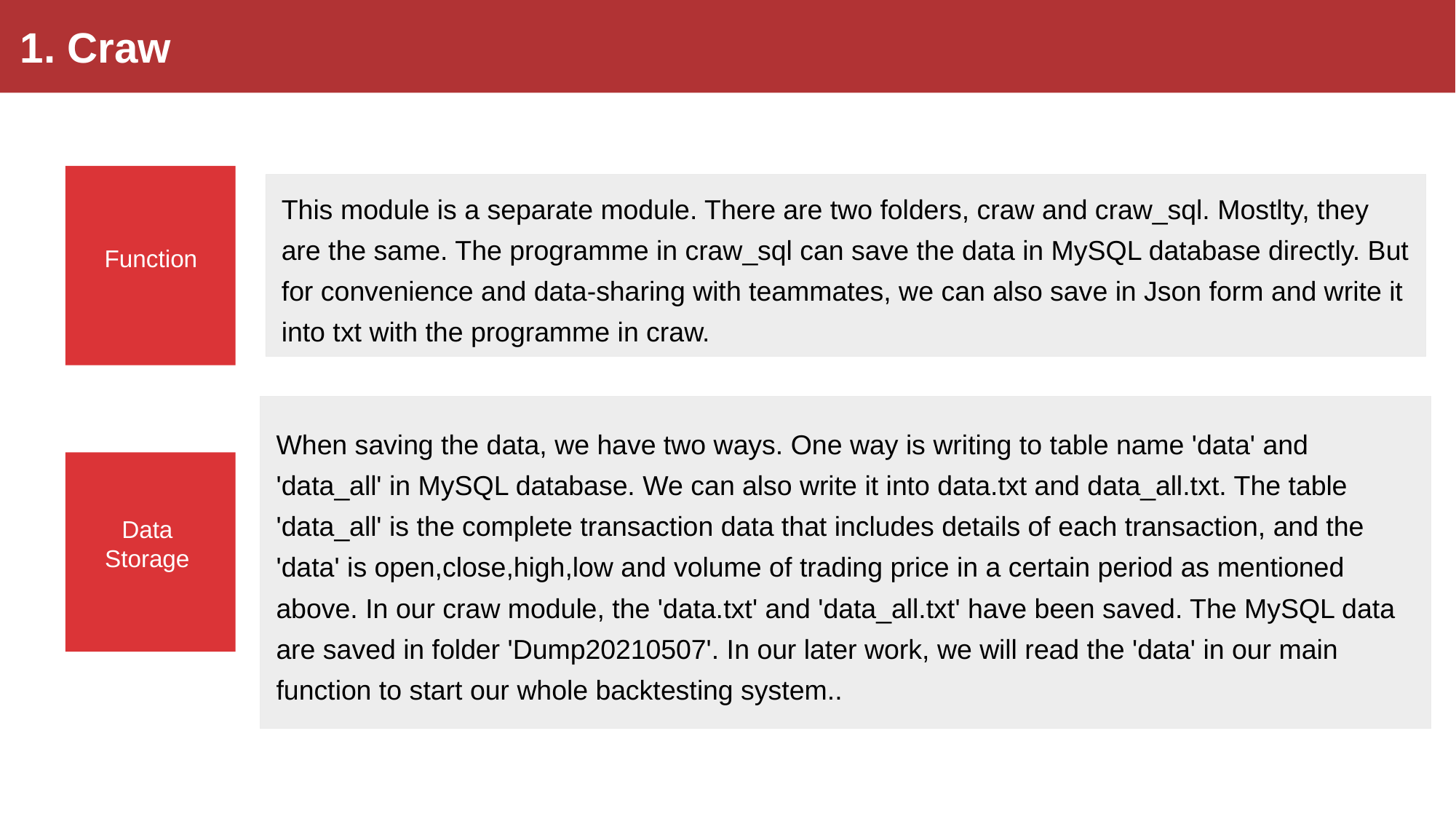

1. Craw

This module is a separate module. There are two folders, craw and craw_sql. Mostlty, they are the same. The programme in craw_sql can save the data in MySQL database directly. But for convenience and data-sharing with teammates, we can also save in Json form and write it into txt with the programme in craw.
Function
When saving the data, we have two ways. One way is writing to table name 'data' and 'data_all' in MySQL database. We can also write it into data.txt and data_all.txt. The table 'data_all' is the complete transaction data that includes details of each transaction, and the 'data' is open,close,high,low and volume of trading price in a certain period as mentioned above. In our craw module, the 'data.txt' and 'data_all.txt' have been saved. The MySQL data are saved in folder 'Dump20210507'. In our later work, we will read the 'data' in our main function to start our whole backtesting system..

Data Storage
双均线策略